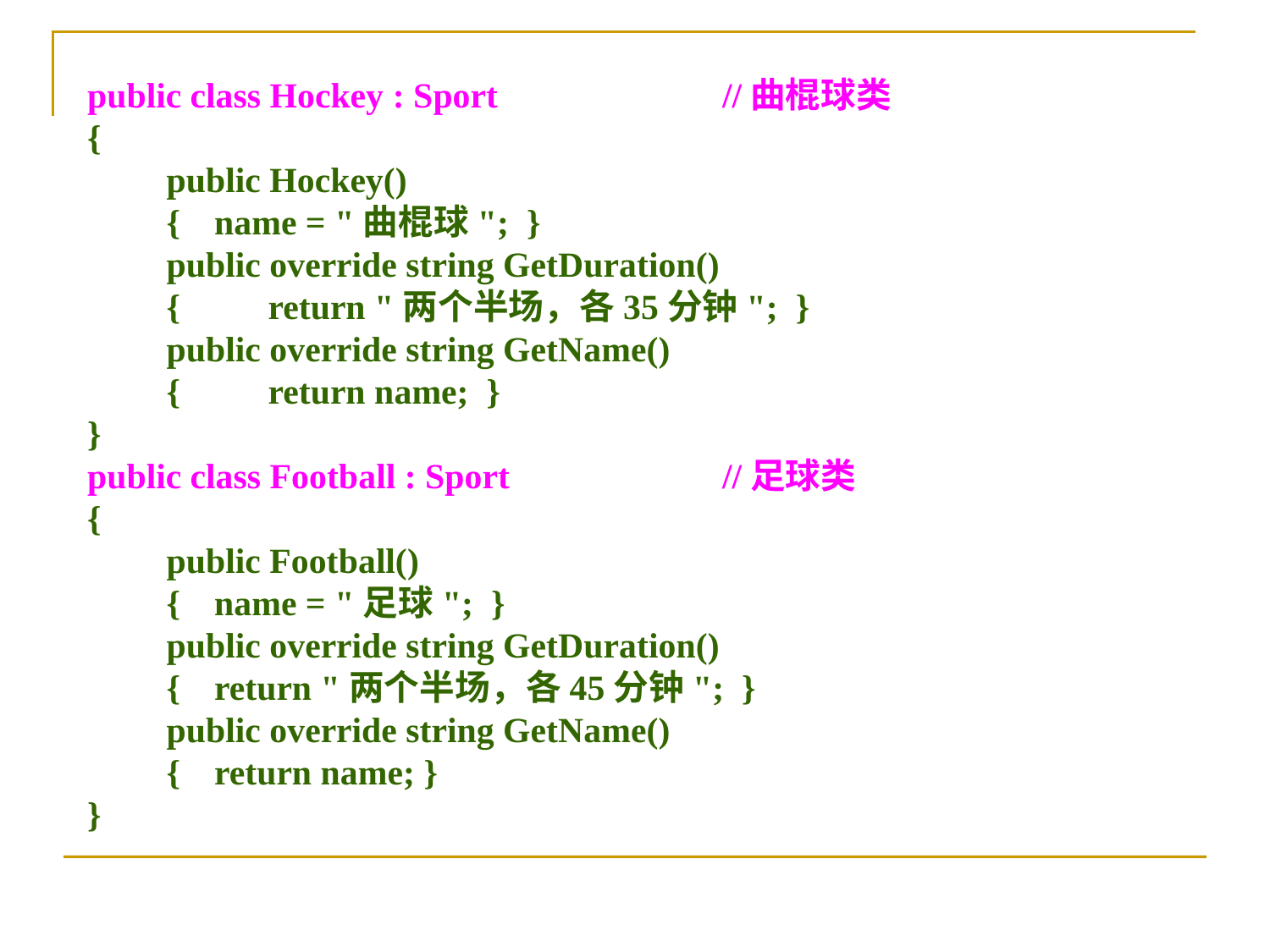

public class Hockey : Sport		//曲棍球类
{
　　public Hockey()
　　{	name = "曲棍球";  }
　　public override string GetDuration()
　　{　　return "两个半场，各35分钟";  }
　　public override string GetName()
　　{　　return name;  }
}
public class Football : Sport		//足球类
{
　　public Football()
　　{	name = "足球";  }
　　public override string GetDuration()
　　{	return "两个半场，各45分钟";  }
　　public override string GetName()
　　{	return name; }
}